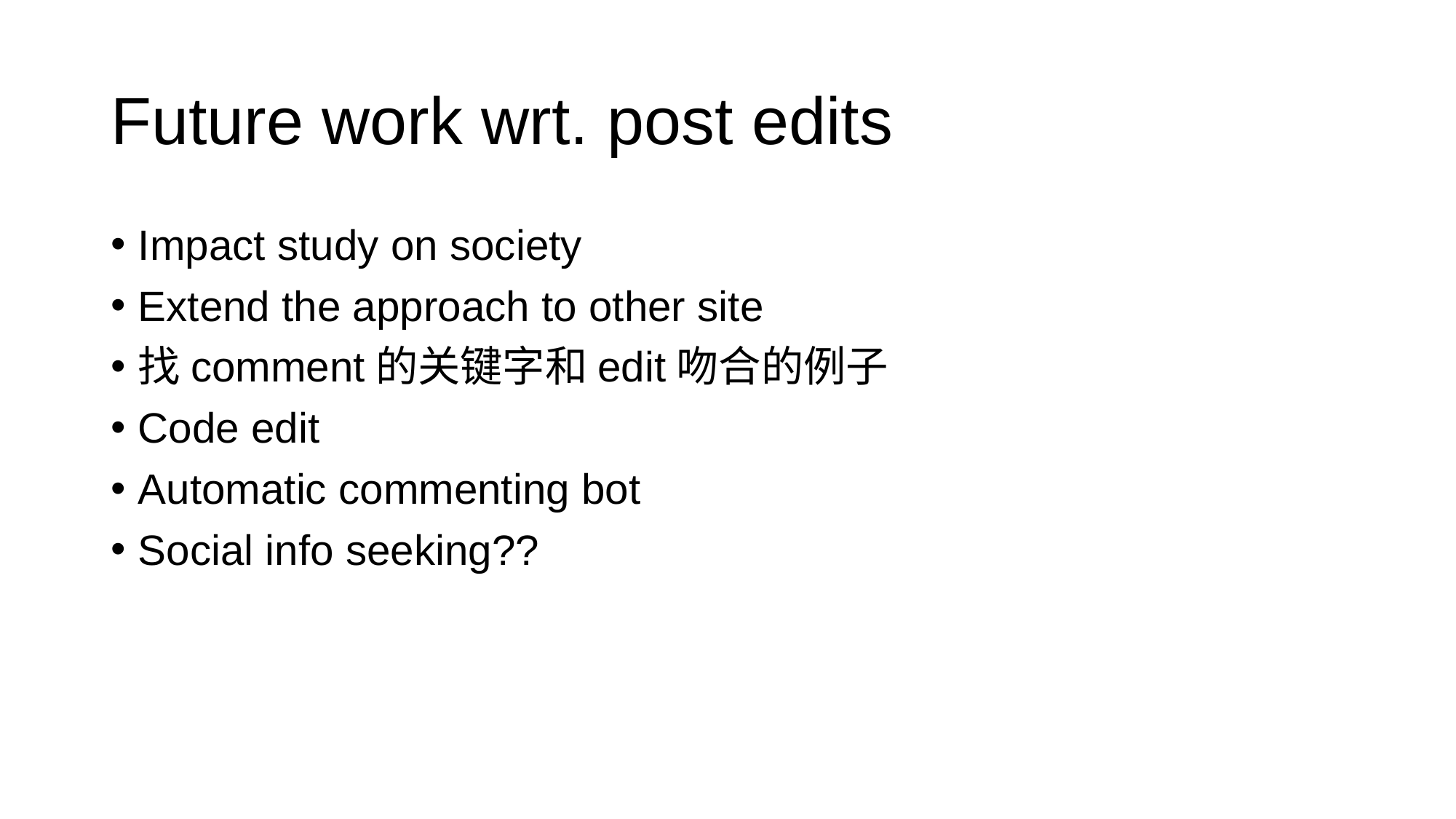

# Future work wrt. post edits
Impact study on society
Extend the approach to other site
找comment的关键字和edit吻合的例子
Code edit
Automatic commenting bot
Social info seeking??